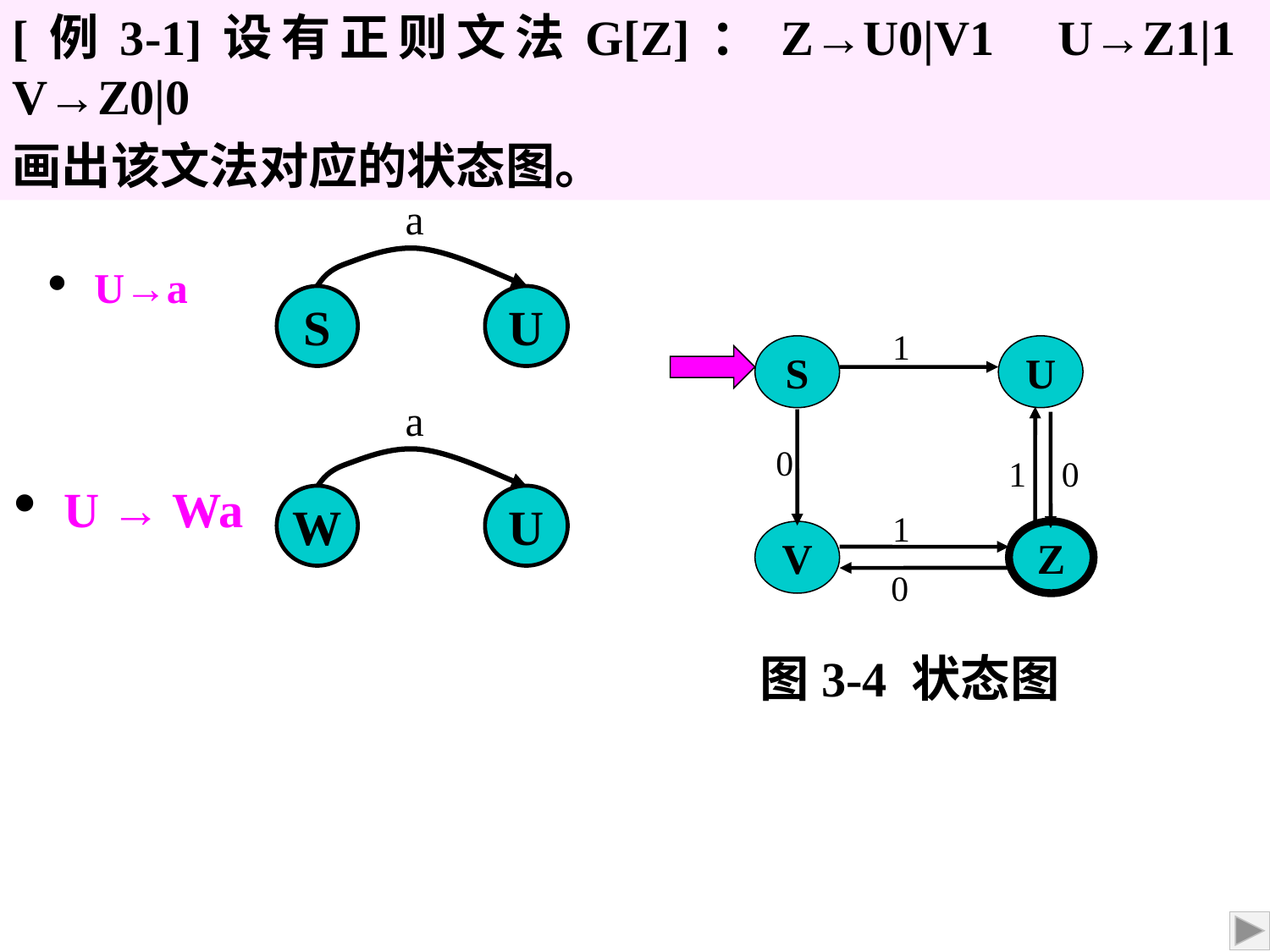

[例3-1]设有正则文法G[Z]：Z→U0|V1   U→Z1|1  V→Z0|0
画出该文法对应的状态图。
a

  U→a

 U → Wa
S
U
a

W
U
1

S
U

1

0

0
1

V
Z
0

图3-4 状态图